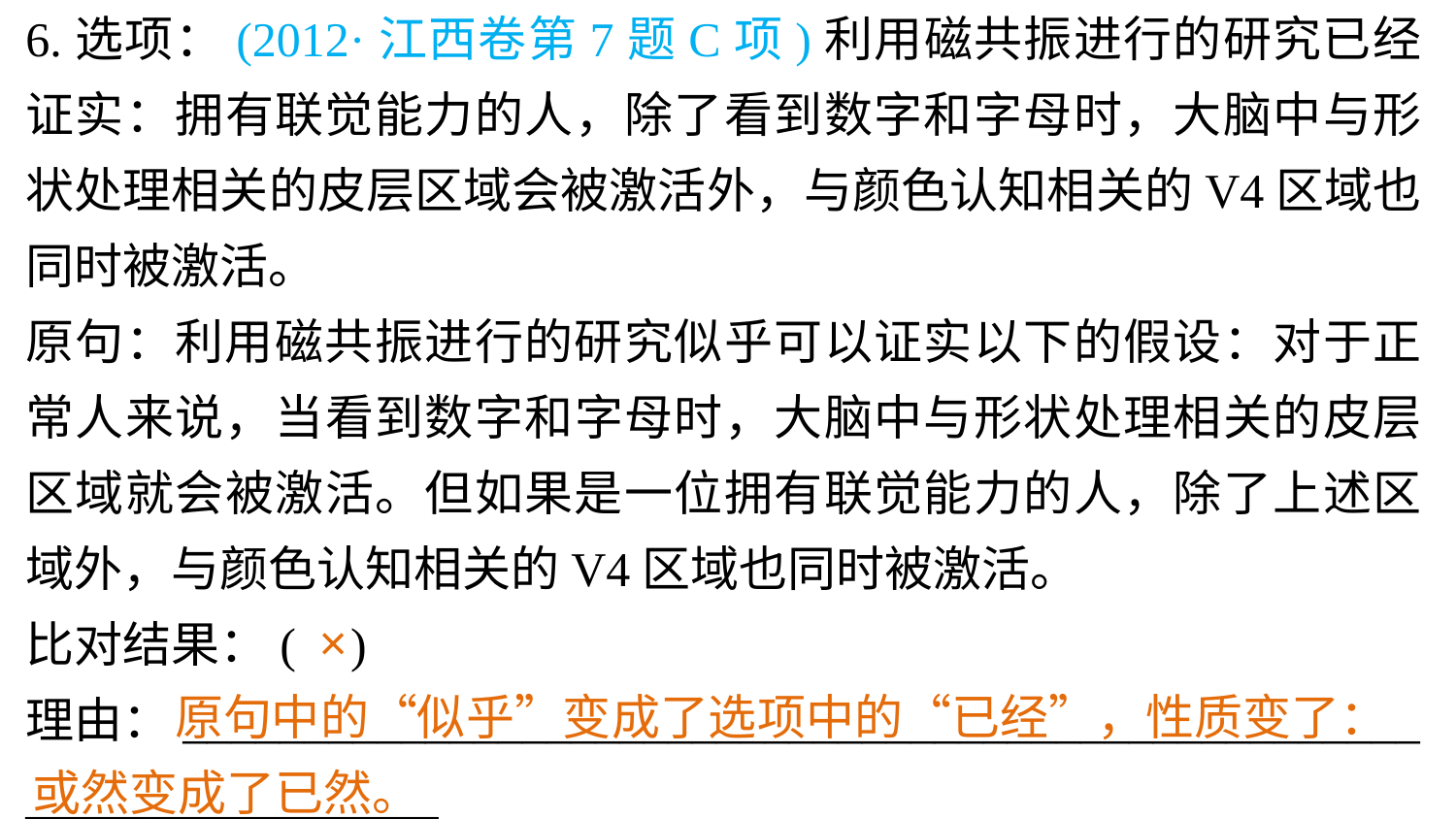

6.选项：(2012·江西卷第7题C项)利用磁共振进行的研究已经证实：拥有联觉能力的人，除了看到数字和字母时，大脑中与形状处理相关的皮层区域会被激活外，与颜色认知相关的V4区域也同时被激活。
原句：利用磁共振进行的研究似乎可以证实以下的假设：对于正常人来说，当看到数字和字母时，大脑中与形状处理相关的皮层区域就会被激活。但如果是一位拥有联觉能力的人，除了上述区域外，与颜色认知相关的V4区域也同时被激活。
比对结果：(    )
理由：___________________________________________________
_________________
×
            原句中的“似乎”变成了选项中的“已经”，性质变了：或然变成了已然。